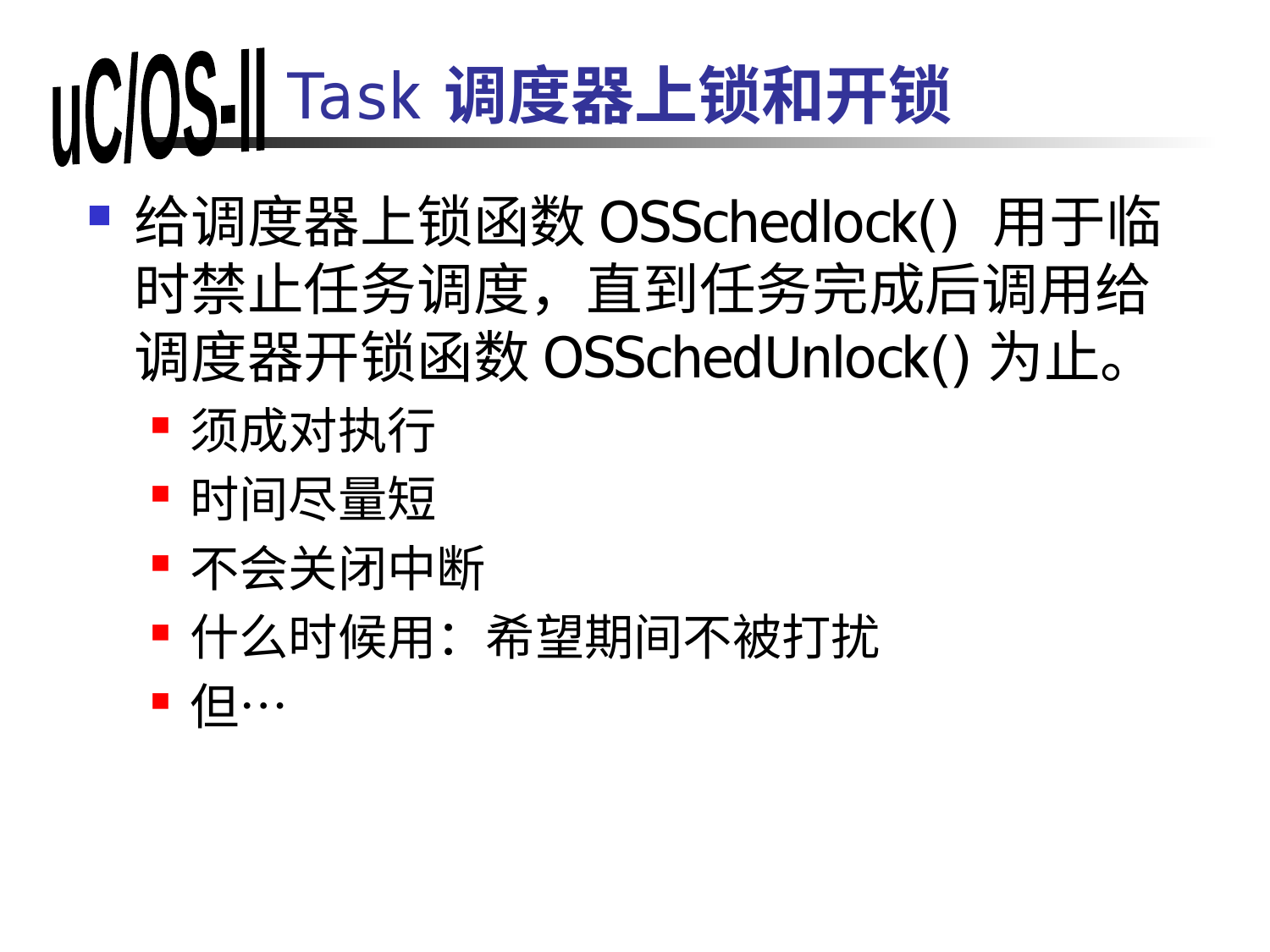

# Task调度器上锁和开锁
给调度器上锁函数OSSchedlock() 用于临时禁止任务调度，直到任务完成后调用给调度器开锁函数OSSchedUnlock()为止。
须成对执行
时间尽量短
不会关闭中断
什么时候用：希望期间不被打扰
但…